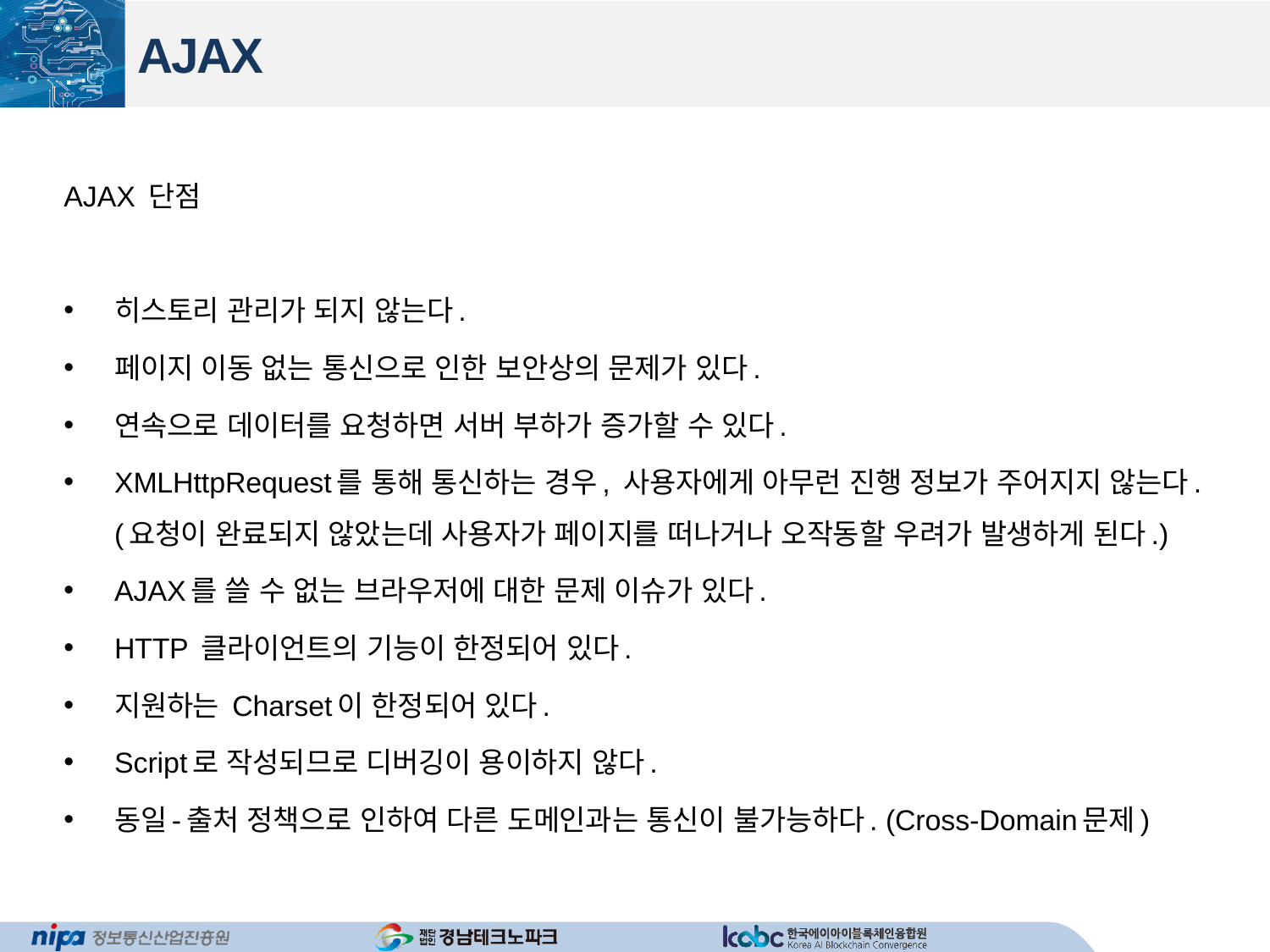

# AJAX
AJAX 단점

히스토리 관리가 되지 않는다.
페이지 이동 없는 통신으로 인한 보안상의 문제가 있다.
연속으로 데이터를 요청하면 서버 부하가 증가할 수 있다.
XMLHttpRequest를 통해 통신하는 경우, 사용자에게 아무런 진행 정보가 주어지지 않는다. (요청이 완료되지 않았는데 사용자가 페이지를 떠나거나 오작동할 우려가 발생하게 된다.)
AJAX를 쓸 수 없는 브라우저에 대한 문제 이슈가 있다.
HTTP 클라이언트의 기능이 한정되어 있다.
지원하는 Charset이 한정되어 있다.
Script로 작성되므로 디버깅이 용이하지 않다.
동일-출처 정책으로 인하여 다른 도메인과는 통신이 불가능하다. (Cross-Domain문제)